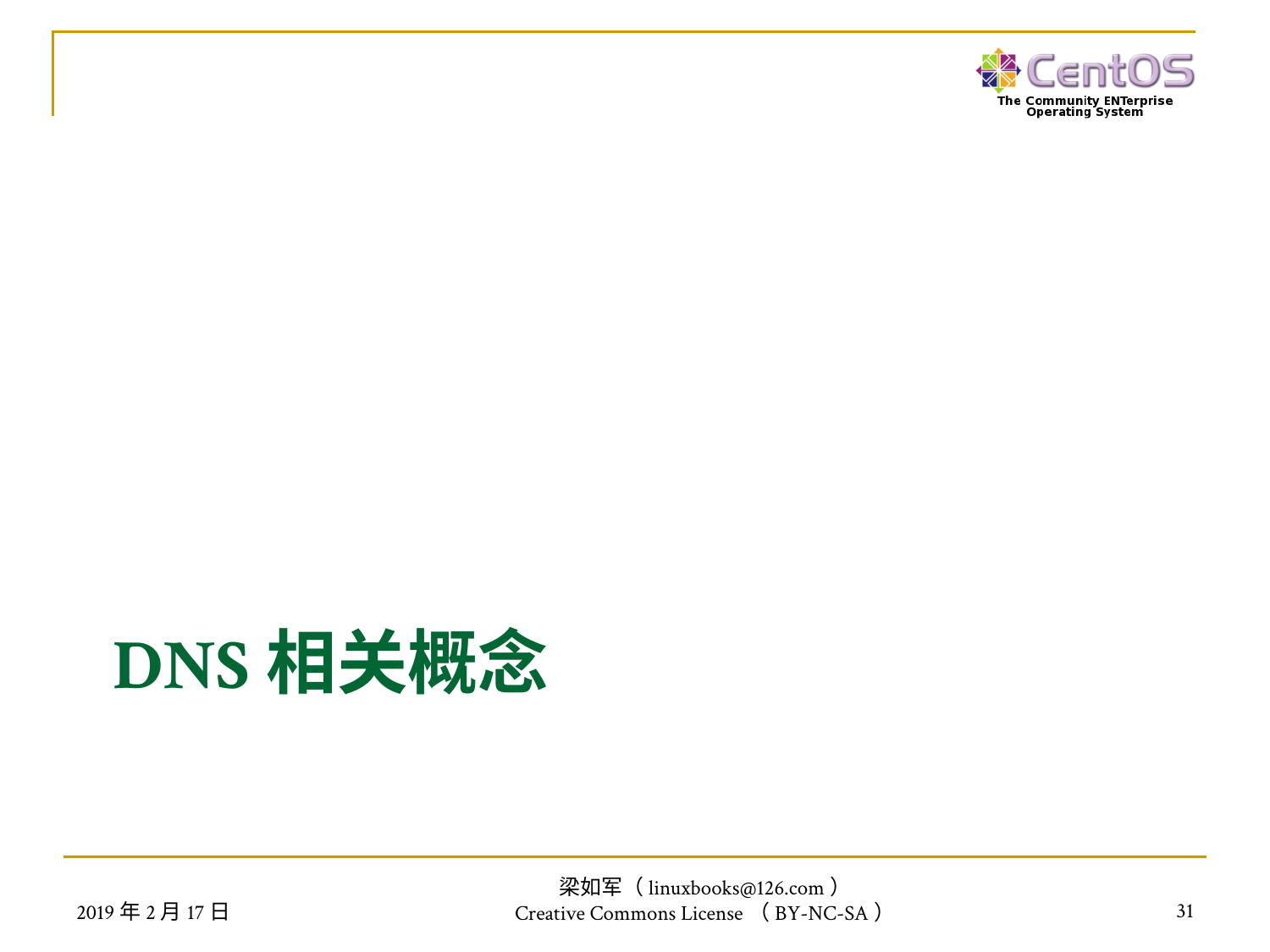

# DNS相关概念
2019年2月17日
31
梁如军（linuxbooks@126.com）
Creative Commons License（BY-NC-SA）